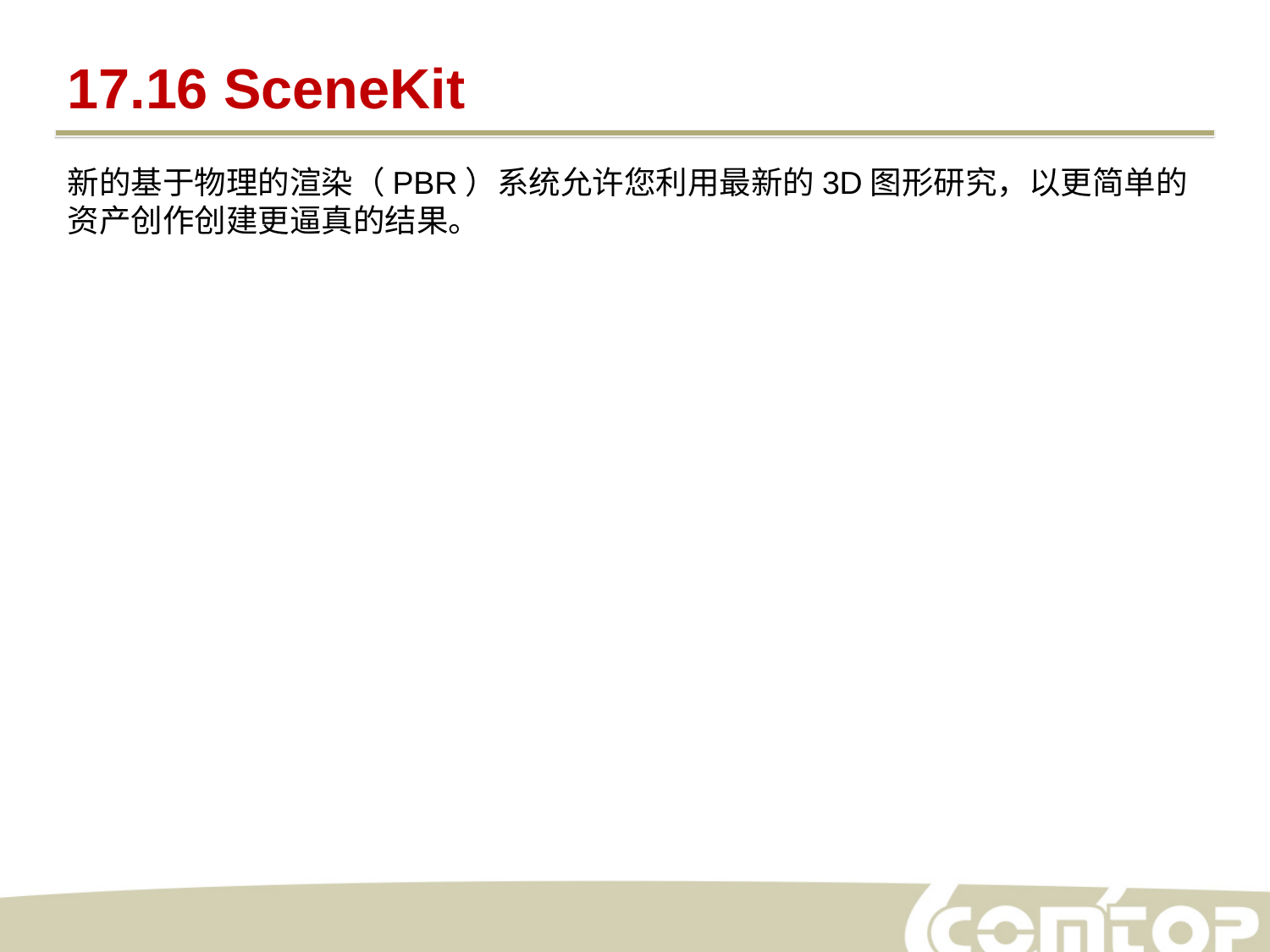

17.16 SceneKit

新的基于物理的渲染（PBR）系统允许您利用最新的3D图形研究，以更简单的资产创作创建更逼真的结果。